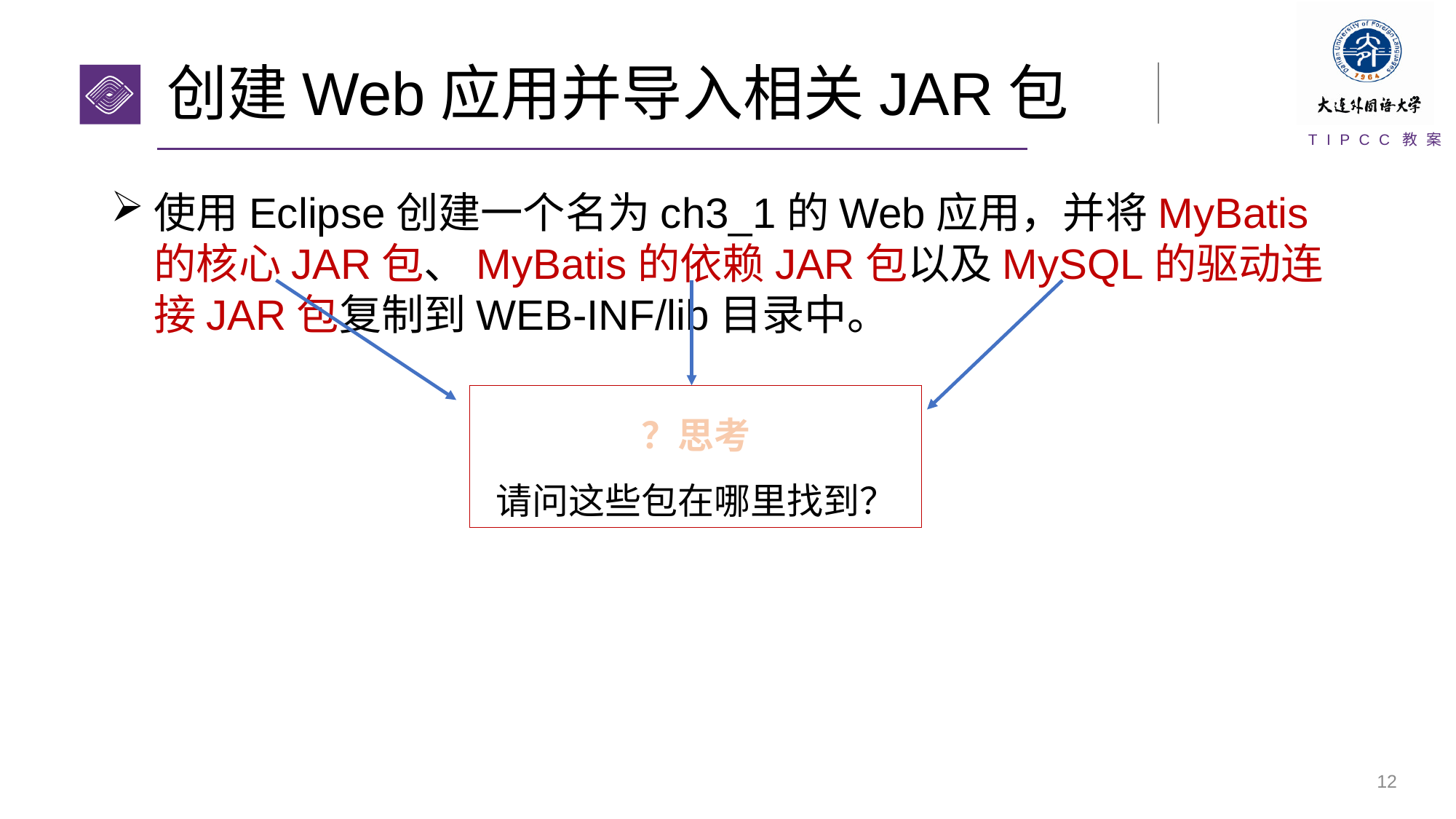

# 创建Web应用并导入相关JAR包
使用Eclipse创建一个名为ch3_1的Web应用，并将MyBatis的核心JAR包、MyBatis的依赖JAR包以及MySQL的驱动连接JAR包复制到WEB-INF/lib目录中。
？思考
请问这些包在哪里找到？
12